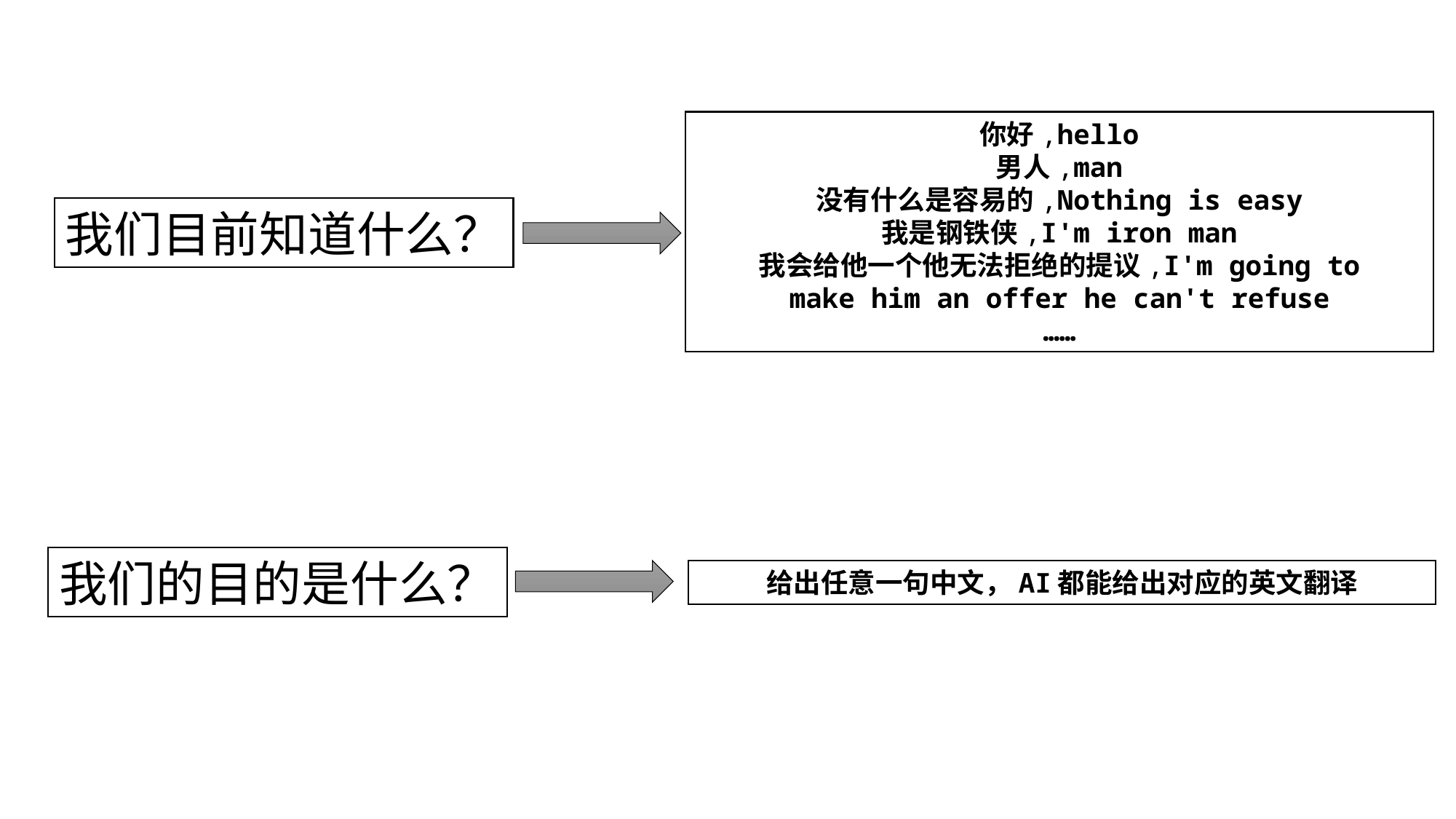

你好,hello
男人,man
没有什么是容易的,Nothing is easy
我是钢铁侠,I'm iron man
我会给他一个他无法拒绝的提议,I'm going to
make him an offer he can't refuse
……
我们目前知道什么？

我们的目的是什么？

给出任意一句中文，AI都能给出对应的英文翻译